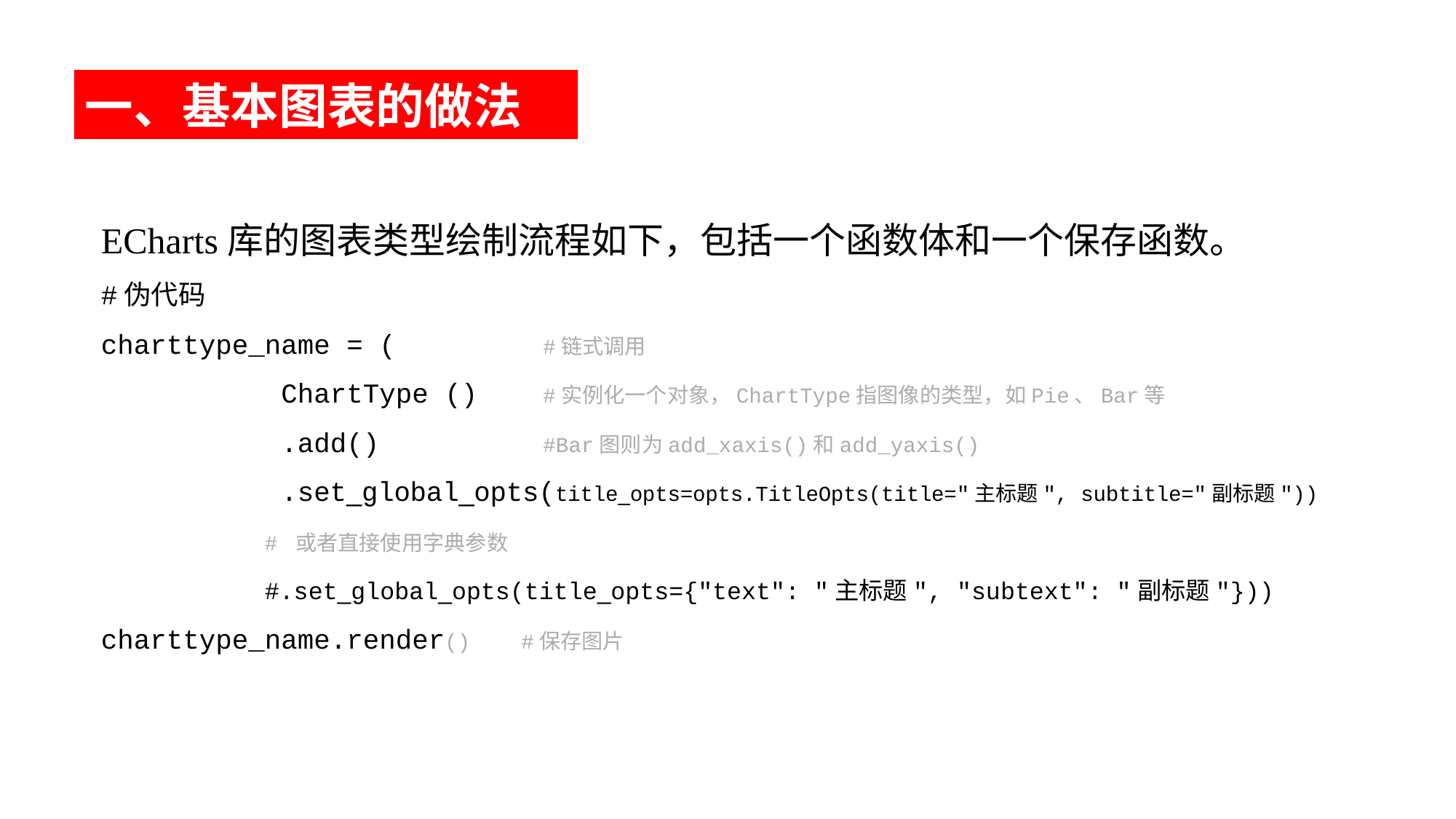

一、基本图表的做法
ECharts库的图表类型绘制流程如下，包括一个函数体和一个保存函数。
#伪代码
charttype_name = (         #链式调用
           ChartType ()    #实例化一个对象，ChartType指图像的类型，如Pie、Bar等
           .add()          #Bar图则为add_xaxis()和add_yaxis()
           .set_global_opts(title_opts=opts.TitleOpts(title="主标题", subtitle="副标题"))
          # 或者直接使用字典参数
          #.set_global_opts(title_opts={"text": "主标题", "subtext": "副标题"}))
charttype_name.render()    #保存图片